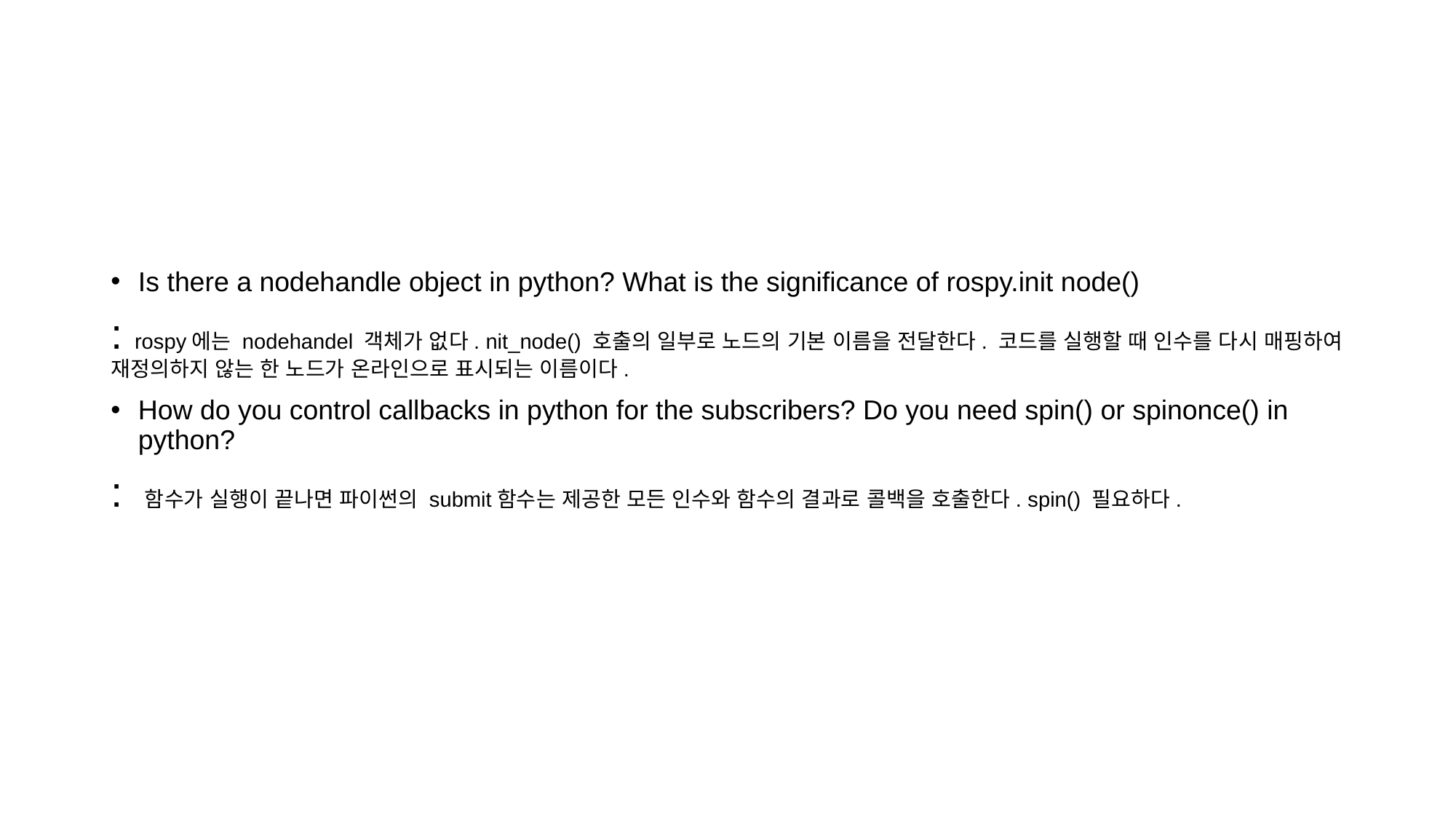

Is there a nodehandle object in python? What is the significance of rospy.init node()
: rospy에는 nodehandel 객체가 없다. nit_node() 호출의 일부로 노드의 기본 이름을 전달한다. 코드를 실행할 때 인수를 다시 매핑하여 재정의하지 않는 한 노드가 온라인으로 표시되는 이름이다.
How do you control callbacks in python for the subscribers? Do you need spin() or spinonce() in python?
: 함수가 실행이 끝나면 파이썬의 submit함수는 제공한 모든 인수와 함수의 결과로 콜백을 호출한다. spin() 필요하다.